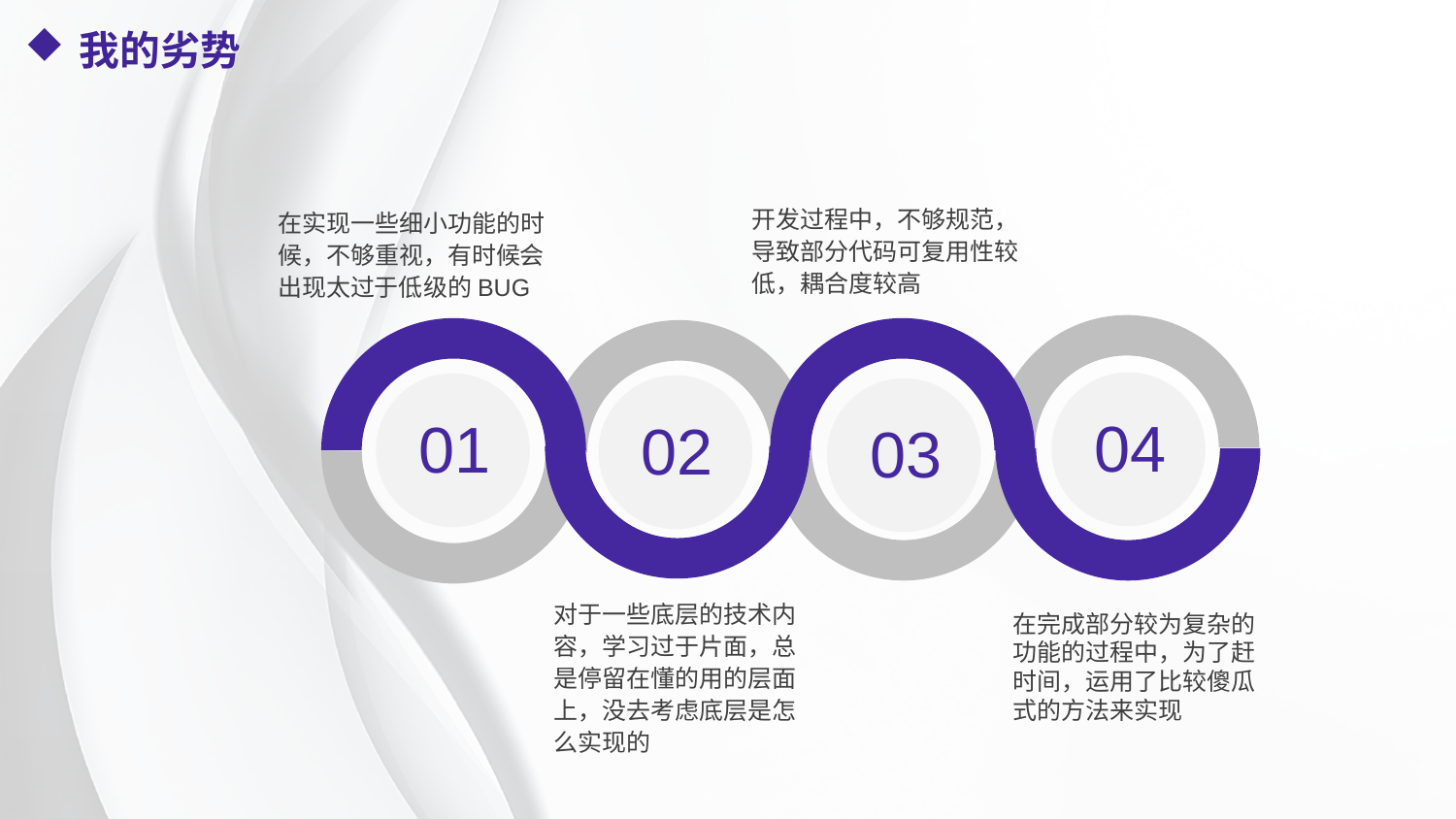

我的劣势
开发过程中，不够规范，导致部分代码可复用性较低，耦合度较高
在实现一些细小功能的时候，不够重视，有时候会出现太过于低级的BUG

04
01
02
03
对于一些底层的技术内容，学习过于片面，总是停留在懂的用的层面上，没去考虑底层是怎么实现的
在完成部分较为复杂的功能的过程中，为了赶时间，运用了比较傻瓜式的方法来实现